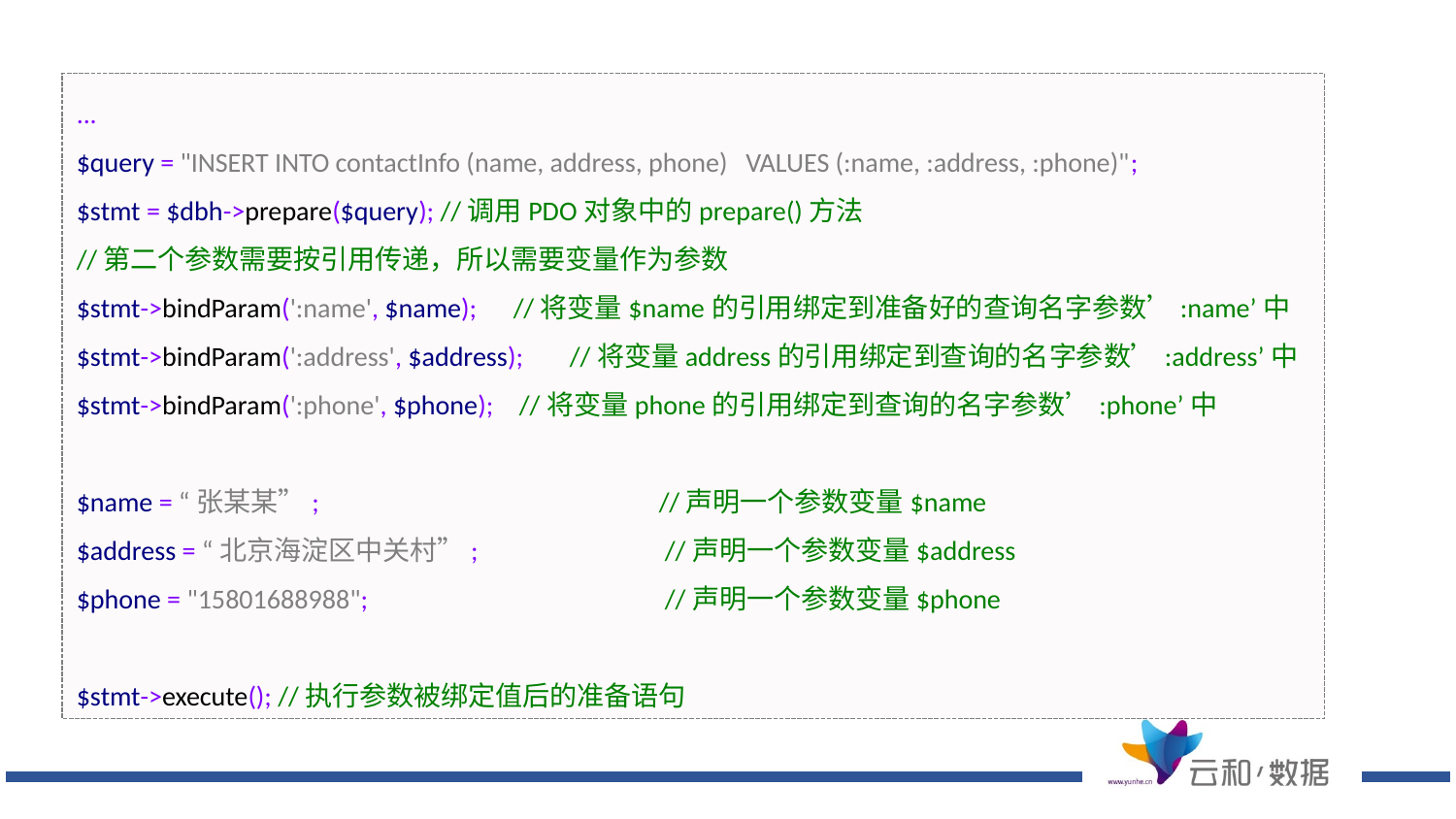

...
$query = "INSERT INTO contactInfo (name, address, phone)   VALUES (:name, :address, :phone)";
$stmt = $dbh->prepare($query); //调用PDO对象中的prepare()方法
//第二个参数需要按引用传递，所以需要变量作为参数
$stmt->bindParam(':name', $name); 	//将变量$name的引用绑定到准备好的查询名字参数’:name’中
$stmt->bindParam(':address', $address);　 //将变量address的引用绑定到查询的名字参数’:address’中
$stmt->bindParam(':phone', $phone);	 //将变量phone的引用绑定到查询的名字参数’:phone’中

$name = “张某某”;　　　　　　  		//声明一个参数变量$name
$address = “北京海淀区中关村”; 		 //声明一个参数变量$address
$phone = "15801688988"; 	         	 //声明一个参数变量$phone

$stmt->execute(); //执行参数被绑定值后的准备语句